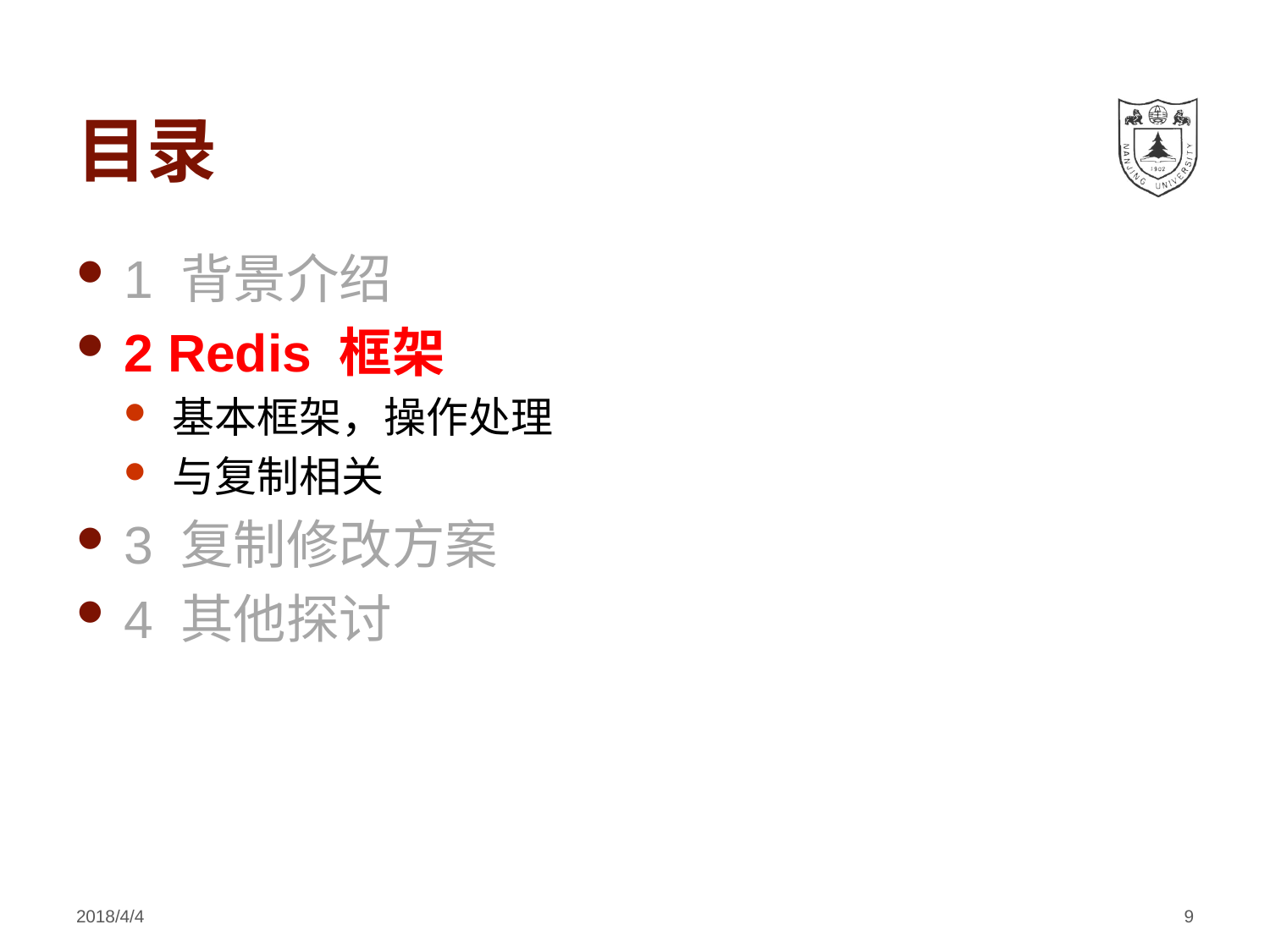

# 目录
1 背景介绍
2 Redis 框架
基本框架，操作处理
与复制相关
3 复制修改方案
4 其他探讨
2018/4/4

9